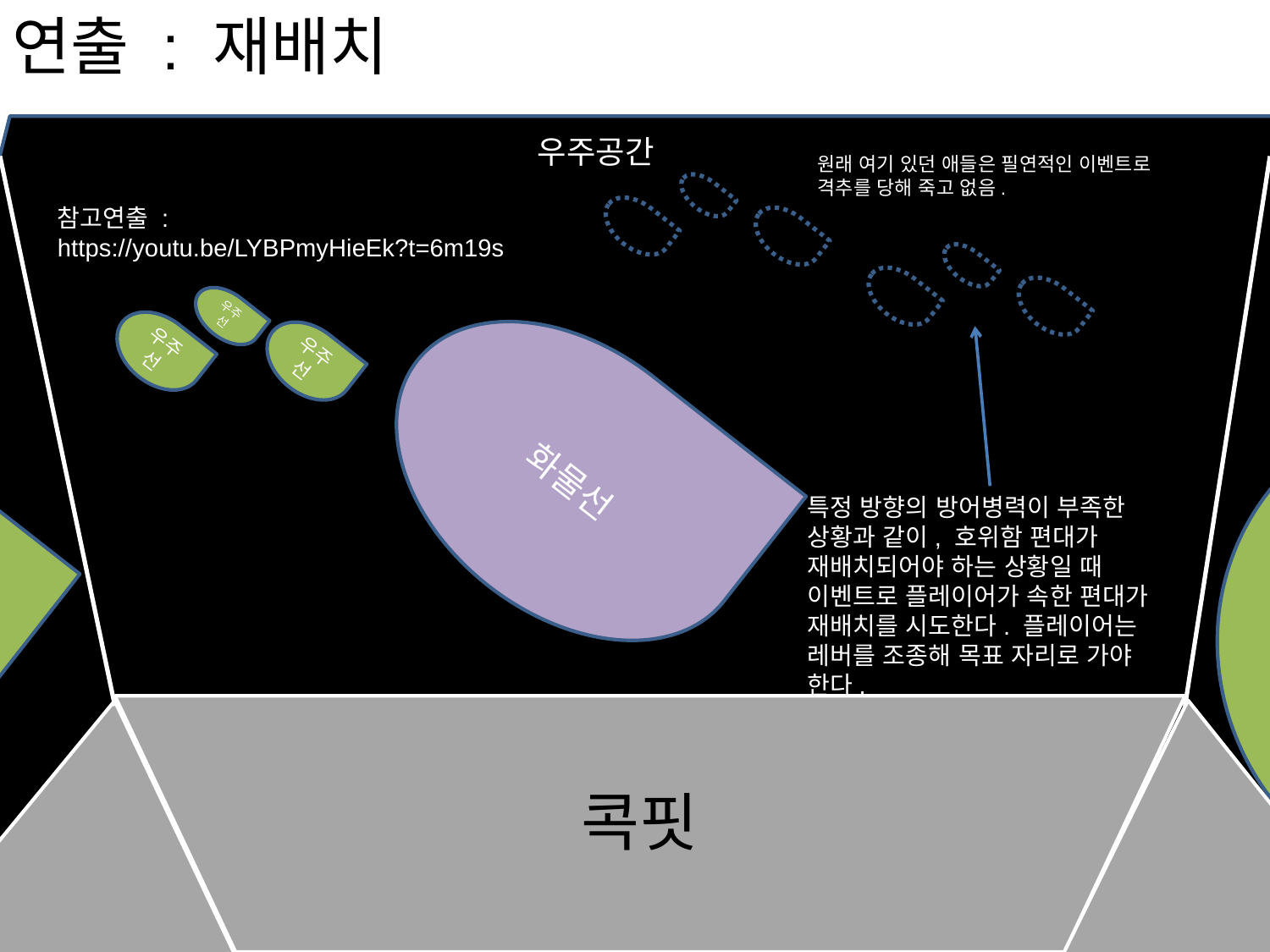

연출 : 재배치

우주공간
원래 여기 있던 애들은 필연적인 이벤트로 격추를 당해 죽고 없음.

참고연출 :
https://youtu.be/LYBPmyHieEk?t=6m19s

우주선
우주선
우주선
우주선
화물선
우주선
특정 방향의 방어병력이 부족한 상황과 같이, 호위함 편대가 재배치되어야 하는 상황일 때 이벤트로 플레이어가 속한 편대가 재배치를 시도한다. 플레이어는 레버를 조종해 목표 자리로 가야 한다.

콕핏